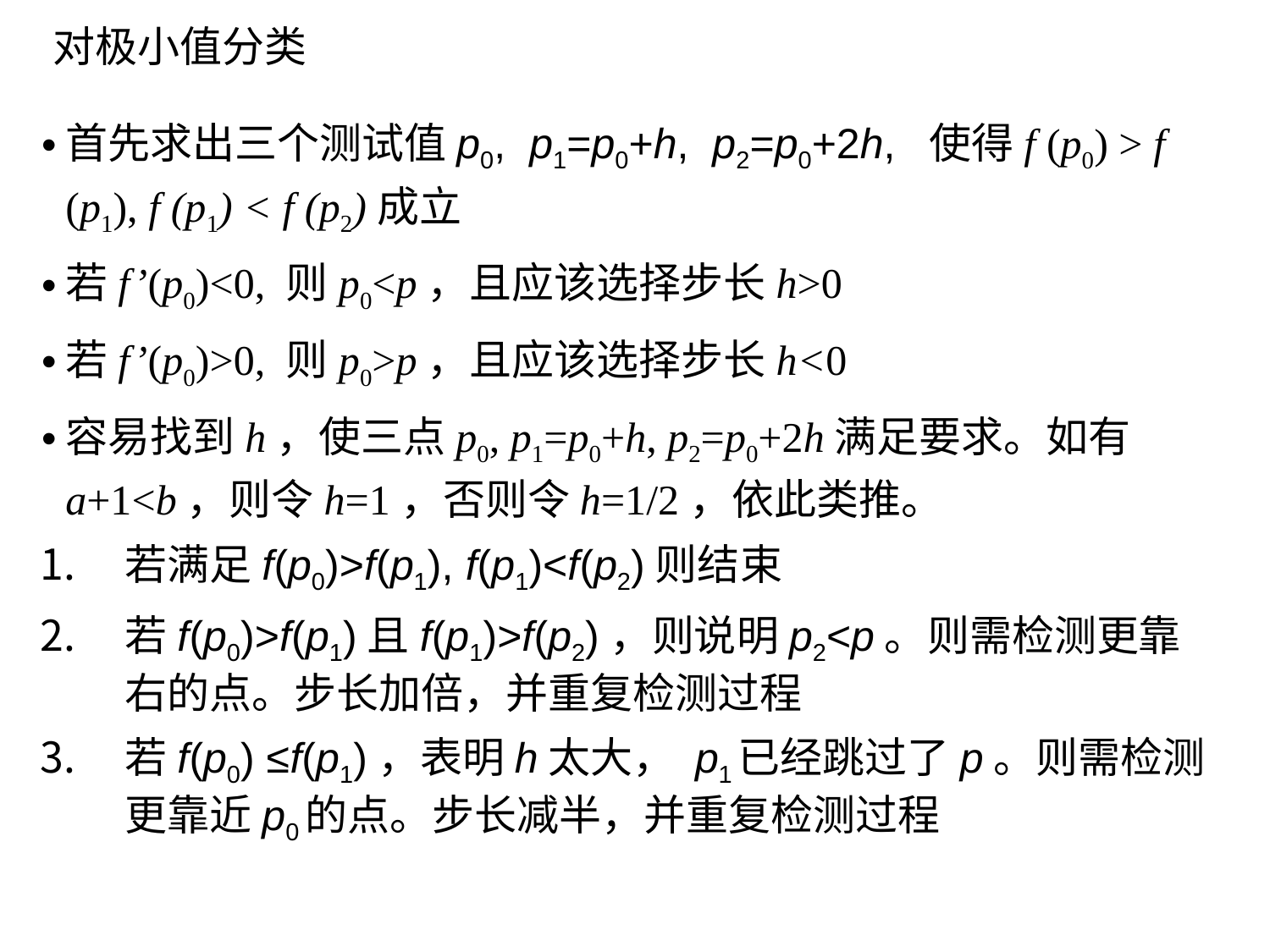

# 对极小值分类
首先求出三个测试值p0,  p1=p0+h,  p2=p0+2h,  使得f (p0) > f (p1), f (p1) < f (p2)成立
若f’(p0)<0, 则p0<p，且应该选择步长h>0
若f’(p0)>0, 则p0>p，且应该选择步长h<0
容易找到h，使三点p0, p1=p0+h, p2=p0+2h满足要求。如有a+1<b，则令h=1，否则令h=1/2，依此类推。
若满足f(p0)>f(p1), f(p1)<f(p2)则结束
若f(p0)>f(p1)且f(p1)>f(p2)，则说明p2<p。则需检测更靠右的点。步长加倍，并重复检测过程
若f(p0) ≤f(p1)，表明h太大， p1已经跳过了p。则需检测更靠近p0的点。步长减半，并重复检测过程